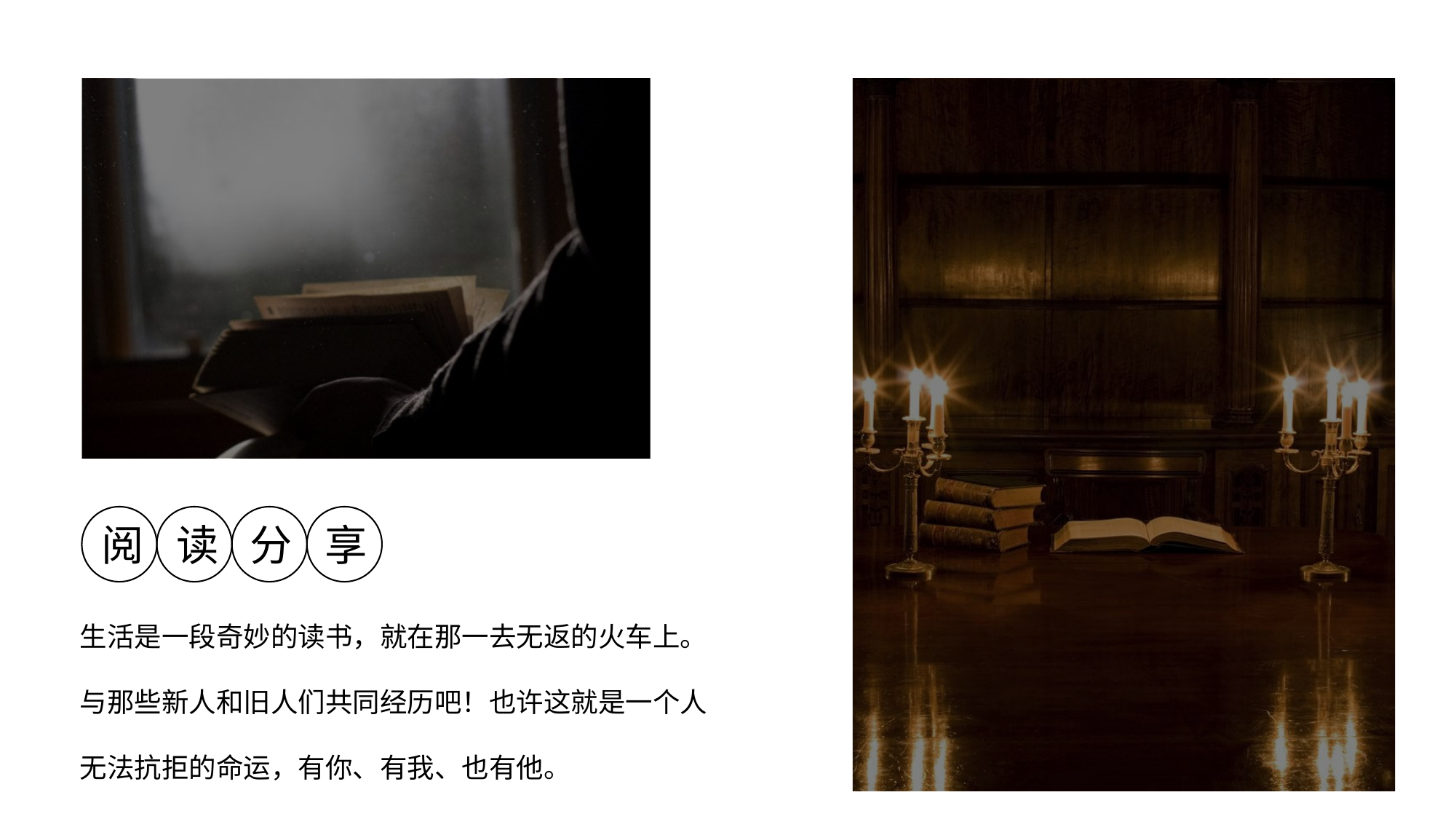

阅
读
分
享
生活是一段奇妙的读书，就在那一去无返的火车上。与那些新人和旧人们共同经历吧！也许这就是一个人无法抗拒的命运，有你、有我、也有他。
延迟